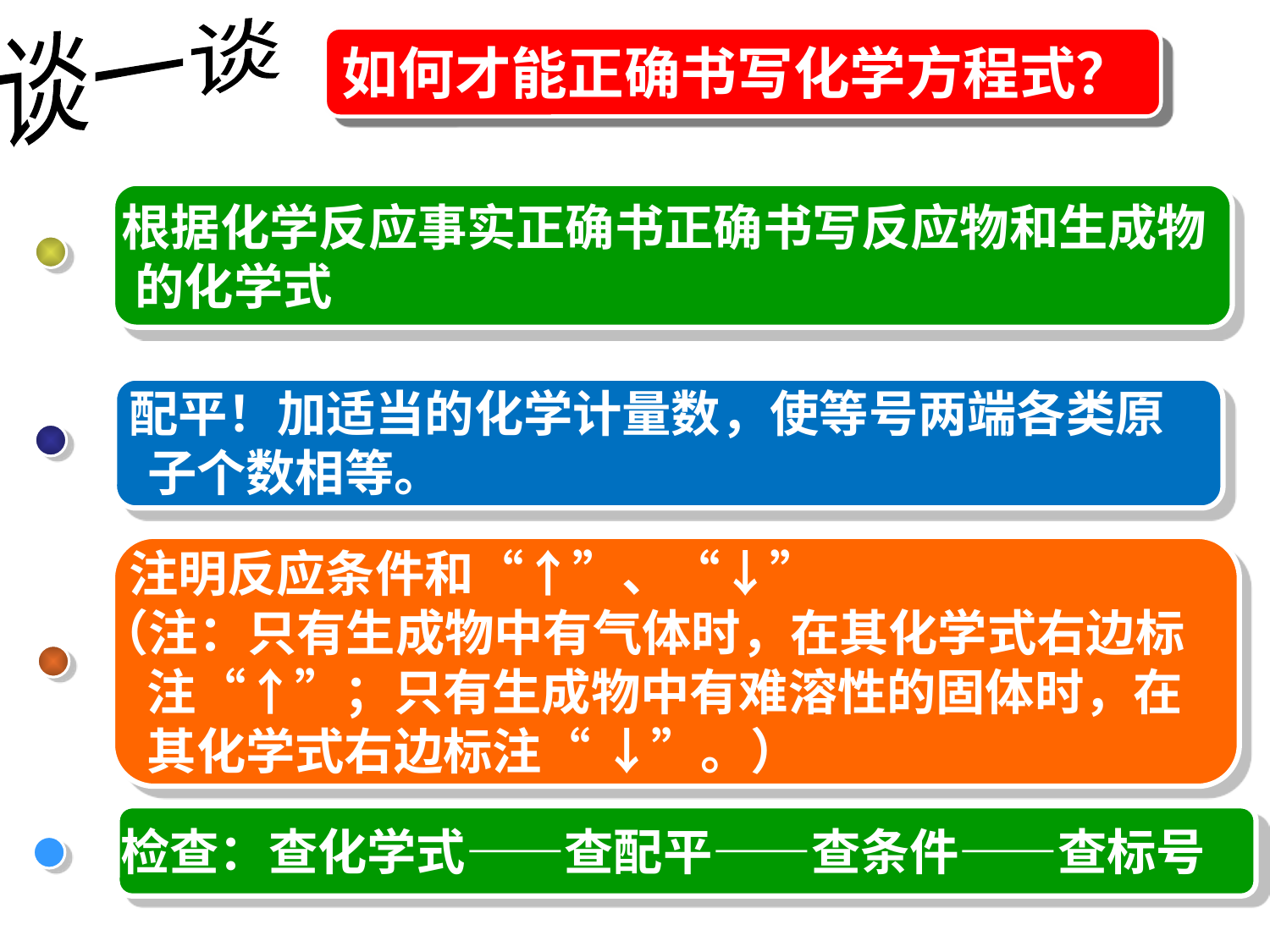

谈一谈
如何才能正确书写化学方程式？

  根据化学反应事实正确书正确书写反应物和生成物的化学式

  配平！加适当的化学计量数，使等号两端各类原子个数相等。

  注明反应条件和“↑”、“↓”
（注：只有生成物中有气体时，在其化学式右边标注“↑”；只有生成物中有难溶性的固体时，在其化学式右边标注“ ↓”。）

  检查：查化学式——查配平——查条件——查标号